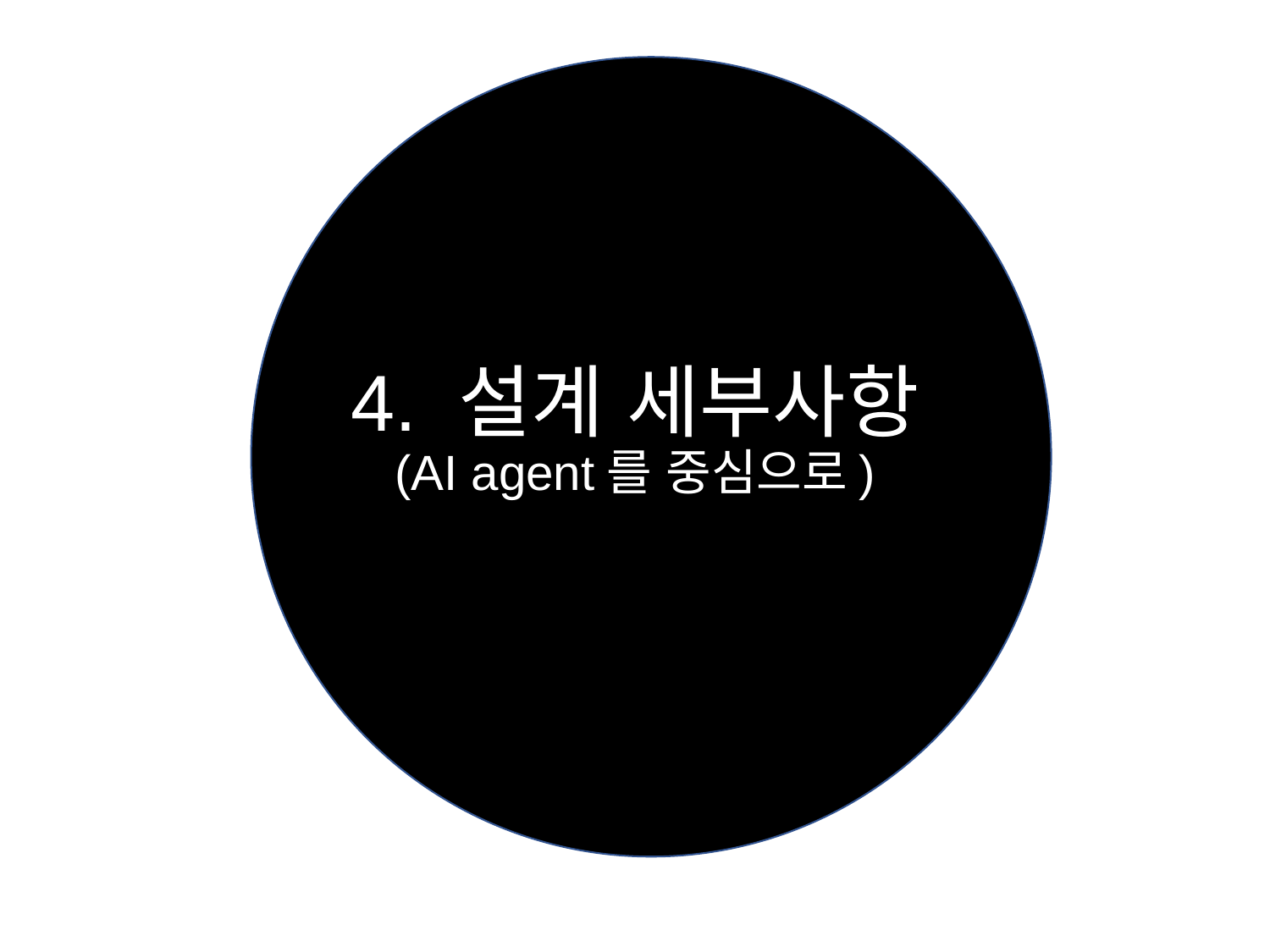

# 4. 설계 세부사항 (AI agent를 중심으로)